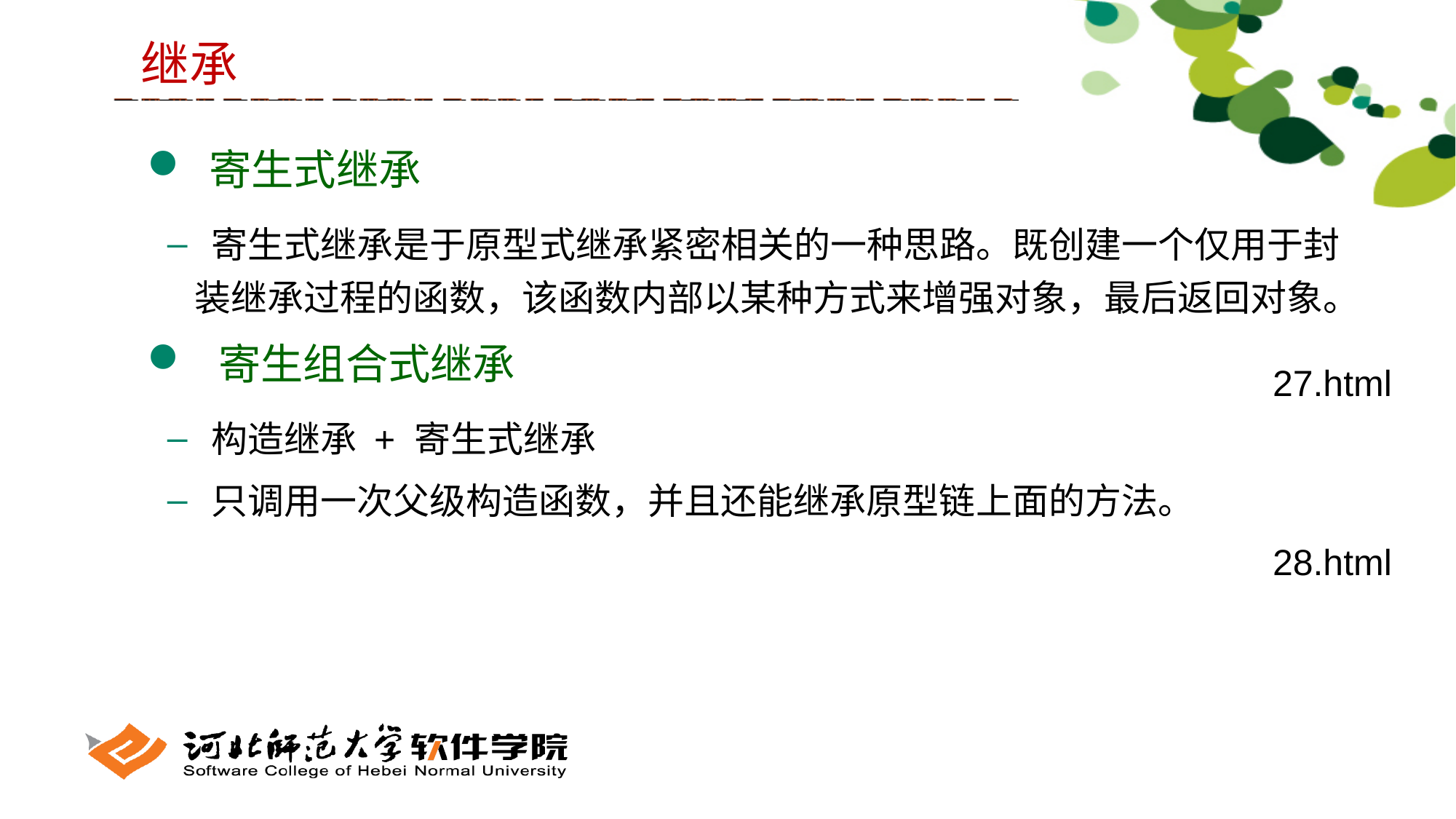

继承
 寄生式继承
 寄生式继承是于原型式继承紧密相关的一种思路。既创建一个仅用于封装继承过程的函数，该函数内部以某种方式来增强对象，最后返回对象。
  寄生组合式继承
 构造继承 + 寄生式继承
 只调用一次父级构造函数，并且还能继承原型链上面的方法。

27.html
28.html